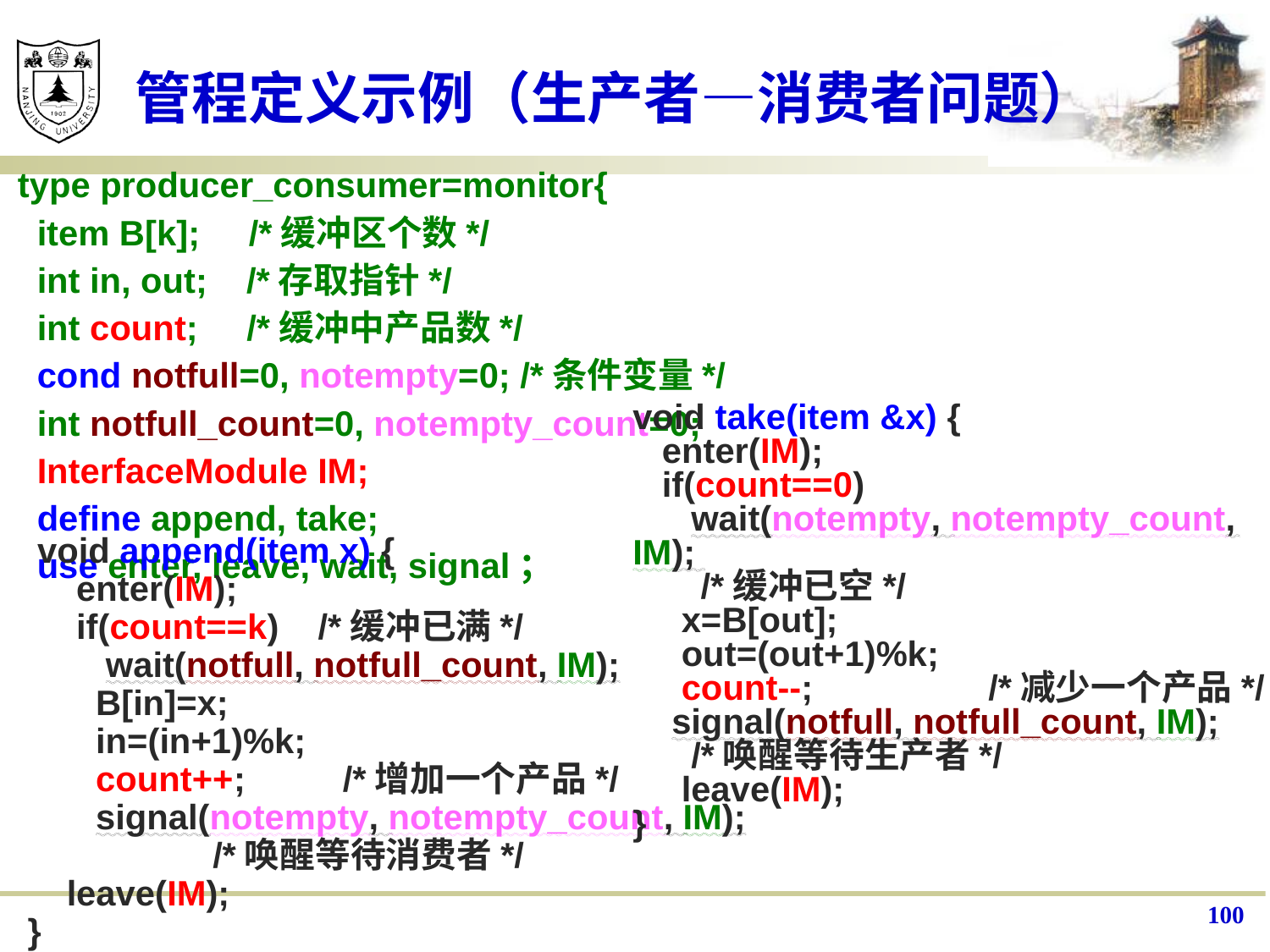

# 管程定义示例（生产者—消费者问题）
type producer_consumer=monitor{
  item B[k];     /*缓冲区个数*/
  int in, out;    /*存取指针*/
  int count;     /*缓冲中产品数*/
  cond notfull=0, notempty=0; /*条件变量*/
  int notfull_count=0, notempty_count=0;
  InterfaceModule IM;
  define append, take;
  use enter, leave, wait, signal；

void take(item &x) {
   enter(IM);
   if(count==0)
      wait(notempty, notempty_count, IM);
       /*缓冲已空*/
     x=B[out];
     out=(out+1)%k;
     count--;                  /*减少一个产品*/
    signal(notfull, notfull_count, IM);
      /*唤醒等待生产者*/
     leave(IM);
}
  void append(item x) {
      enter(IM);
      if(count==k)    /*缓冲已满*/
         wait(notfull, notfull_count, IM);
        B[in]=x;
        in=(in+1)%k;
        count++;          /*增加一个产品*/
        signal(notempty, notempty_count, IM);
                    /*唤醒等待消费者*/
     leave(IM);
 }
100